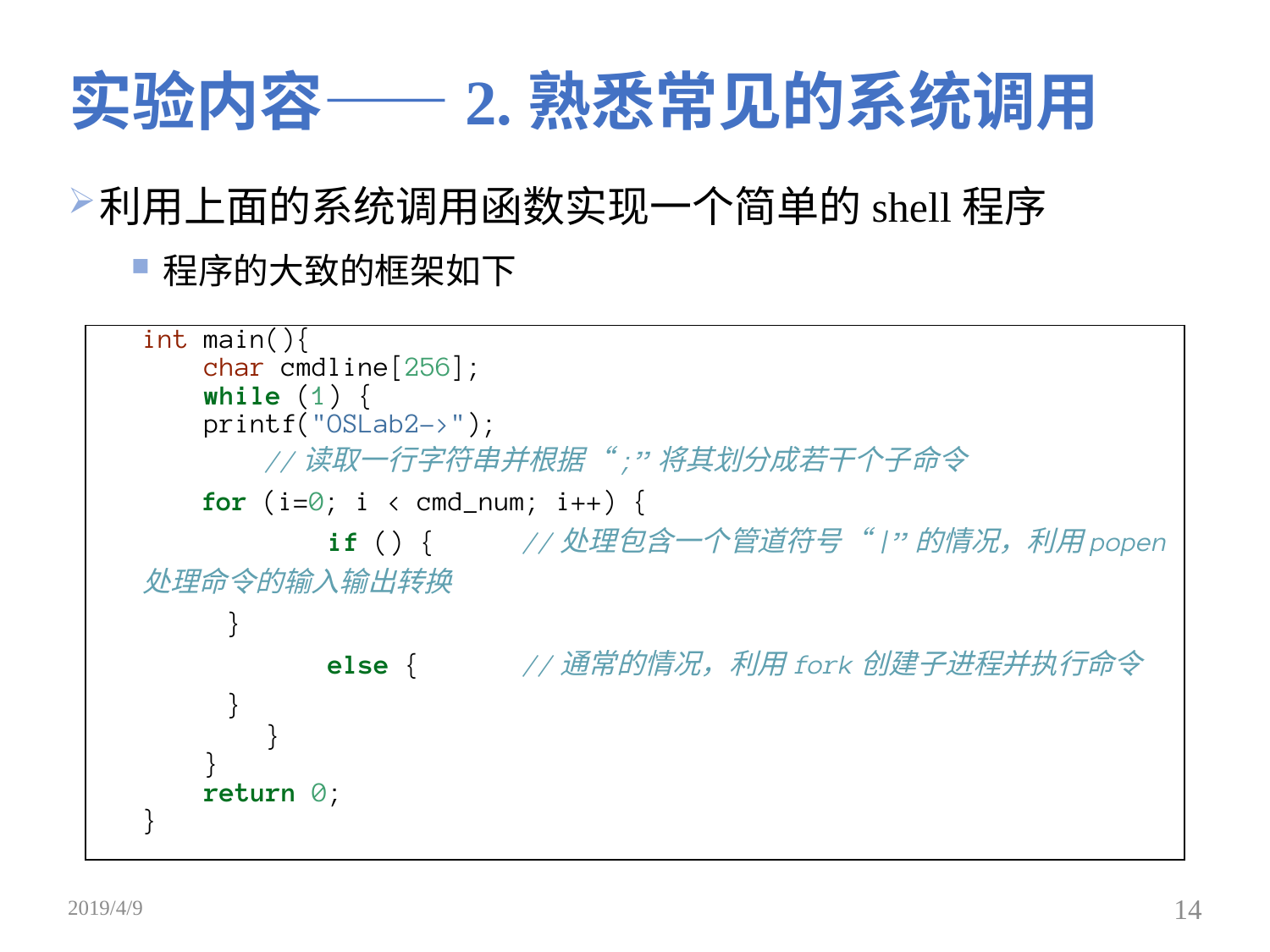

# 实验内容——2.熟悉常见的系统调用
利用上面的系统调用函数实现一个简单的shell程序
程序的大致的框架如下

| int main(){ char cmdline[256]; while (1) { printf("OSLab2->"); //读取一行字符串并根据“;”将其划分成若干个子命令 for (i=0; i < cmd\_num; i++) { if () { //处理包含一个管道符号“|”的情况，利用popen处理命令的输入输出转换 } else { //通常的情况，利用fork创建子进程并执行命令 } } } return 0; } |
| --- |
2019/4/9
14